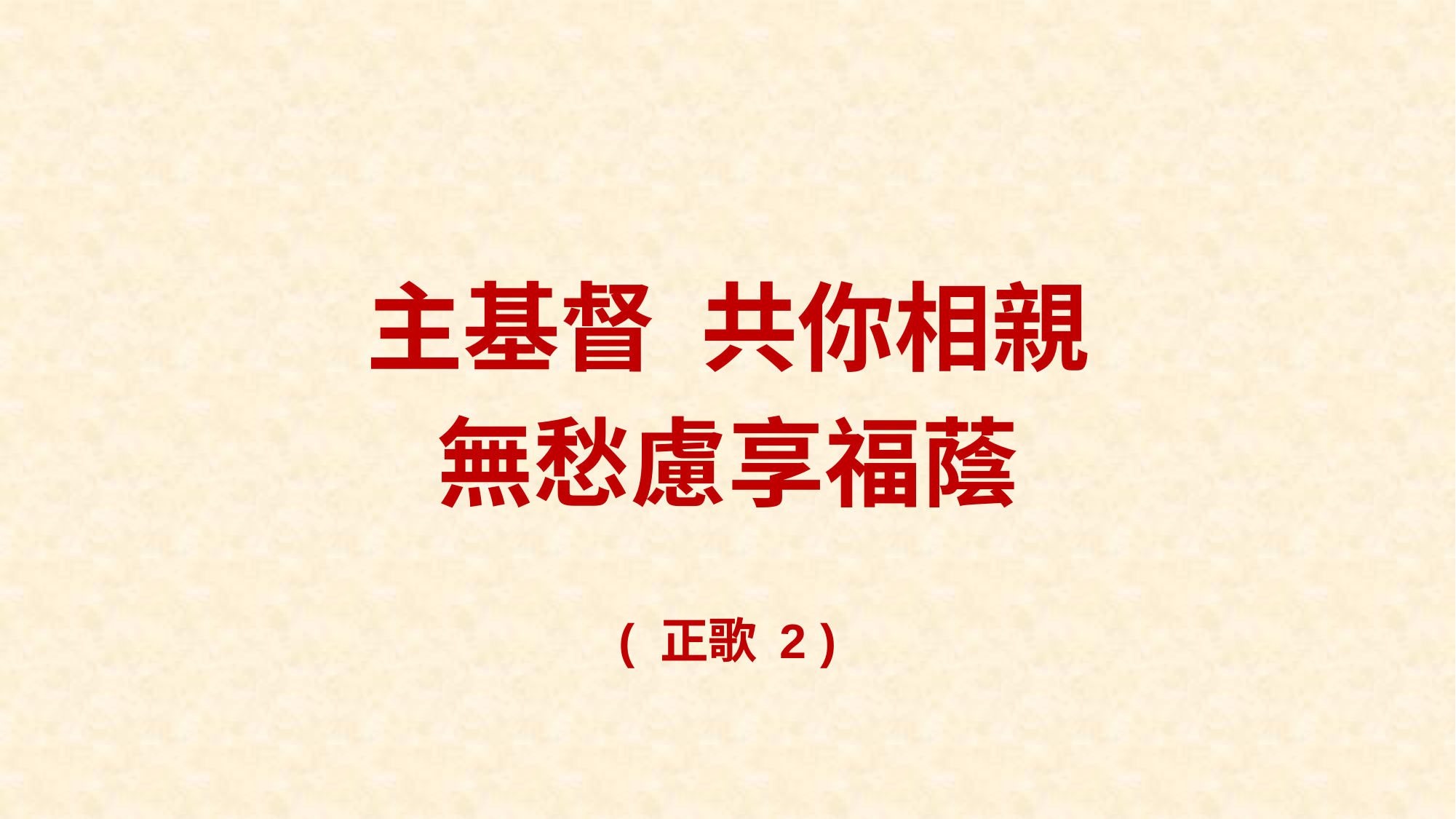

主基督  共你相親
無愁慮享福蔭
( 正歌 2 )